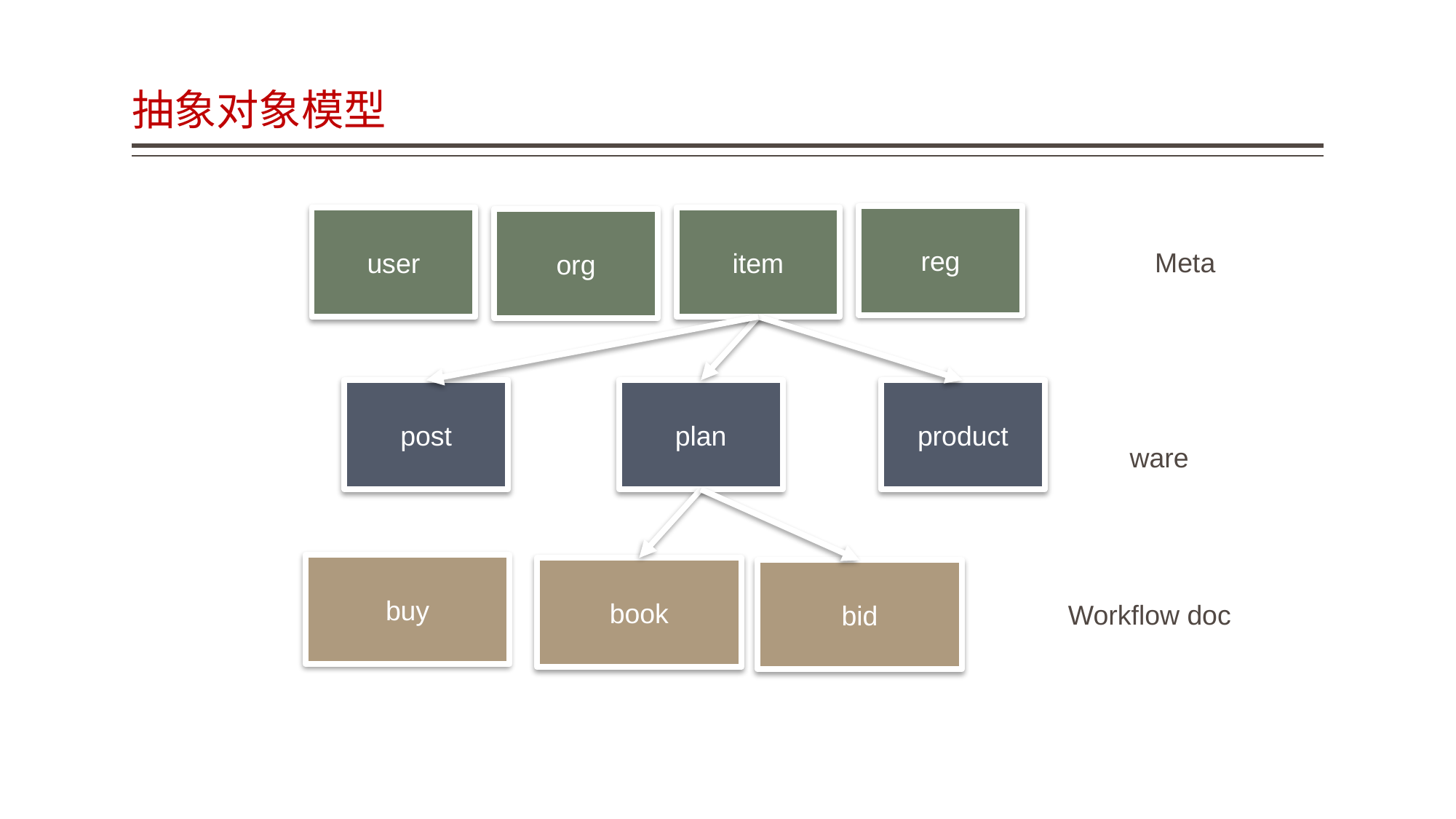

# 抽象对象模型
reg
user
item
org
Meta
post
plan
product
ware
buy
book
bid
Workflow doc